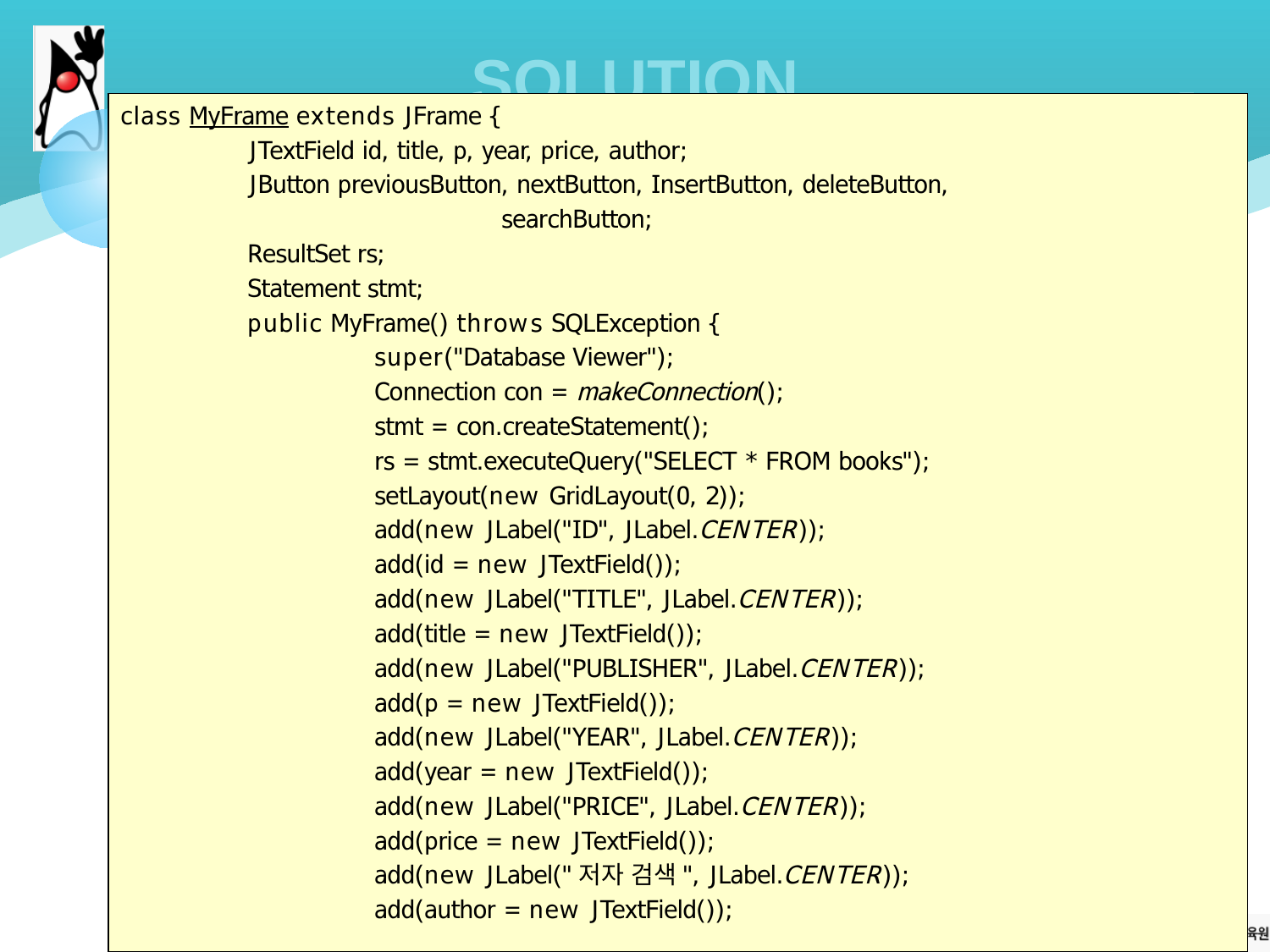

# SOLUTION
class MyFrame extends JFrame {
	JTextField id, title, p, year, price, author;
	JButton previousButton, nextButton, InsertButton, deleteButton,
			searchButton;
	ResultSet rs;
	Statement stmt;
	public MyFrame() throws SQLException {
		super("Database Viewer");
		Connection con = makeConnection();
		stmt = con.createStatement();
		rs = stmt.executeQuery("SELECT * FROM books");
		setLayout(new GridLayout(0, 2));
		add(new JLabel("ID", JLabel.CENTER));
		add(id = new JTextField());
		add(new JLabel("TITLE", JLabel.CENTER));
		add(title = new JTextField());
		add(new JLabel("PUBLISHER", JLabel.CENTER));
		add(p = new JTextField());
		add(new JLabel("YEAR", JLabel.CENTER));
		add(year = new JTextField());
		add(new JLabel("PRICE", JLabel.CENTER));
		add(price = new JTextField());
		add(new JLabel("저자 검색", JLabel.CENTER));
		add(author = new JTextField());